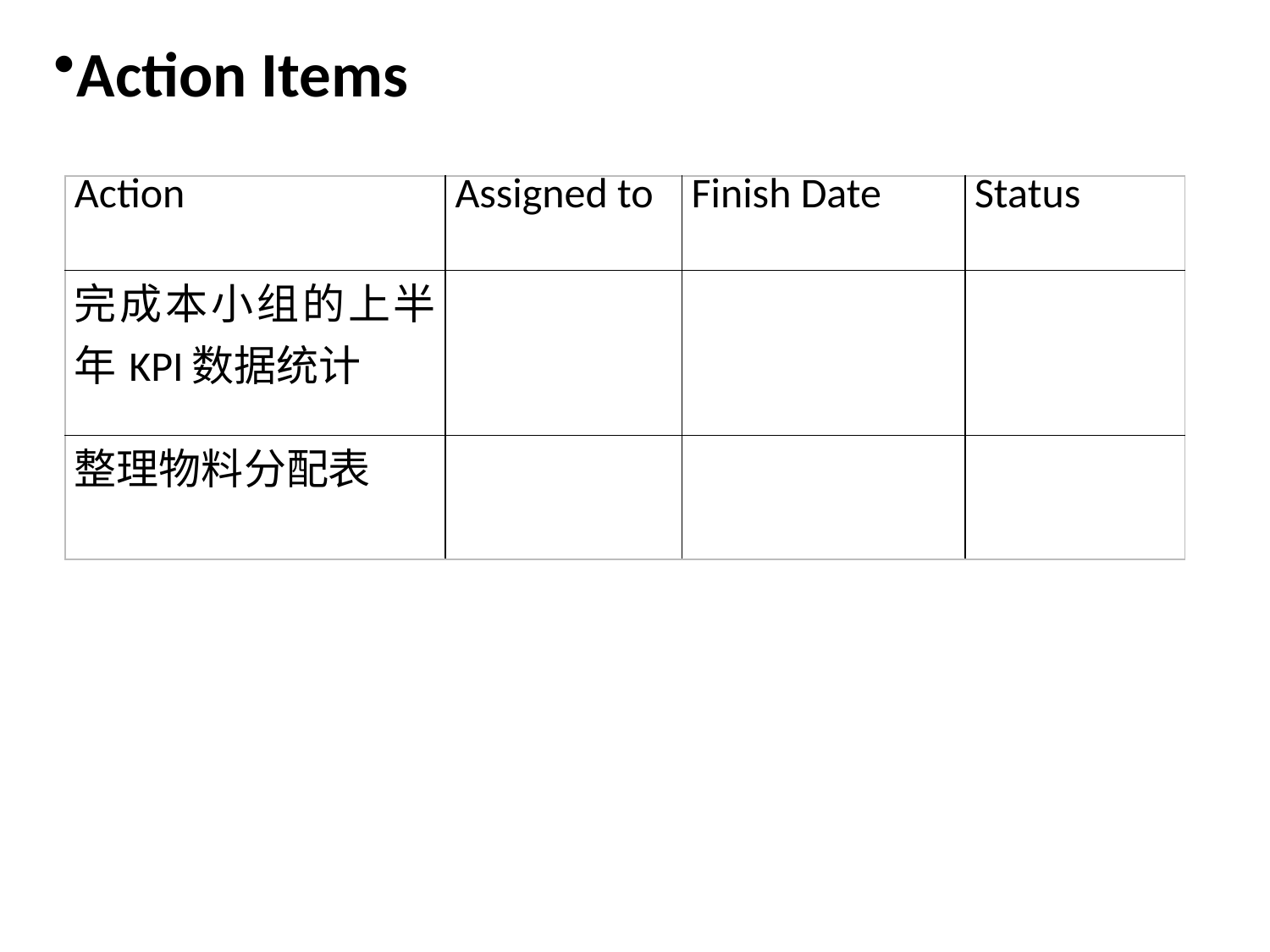

Action Items

| Action | Assigned to | Finish Date | Status |
| --- | --- | --- | --- |
| 完成本小组的上半年KPI数据统计 |  |  |  |
| 整理物料分配表 |  |  |  |